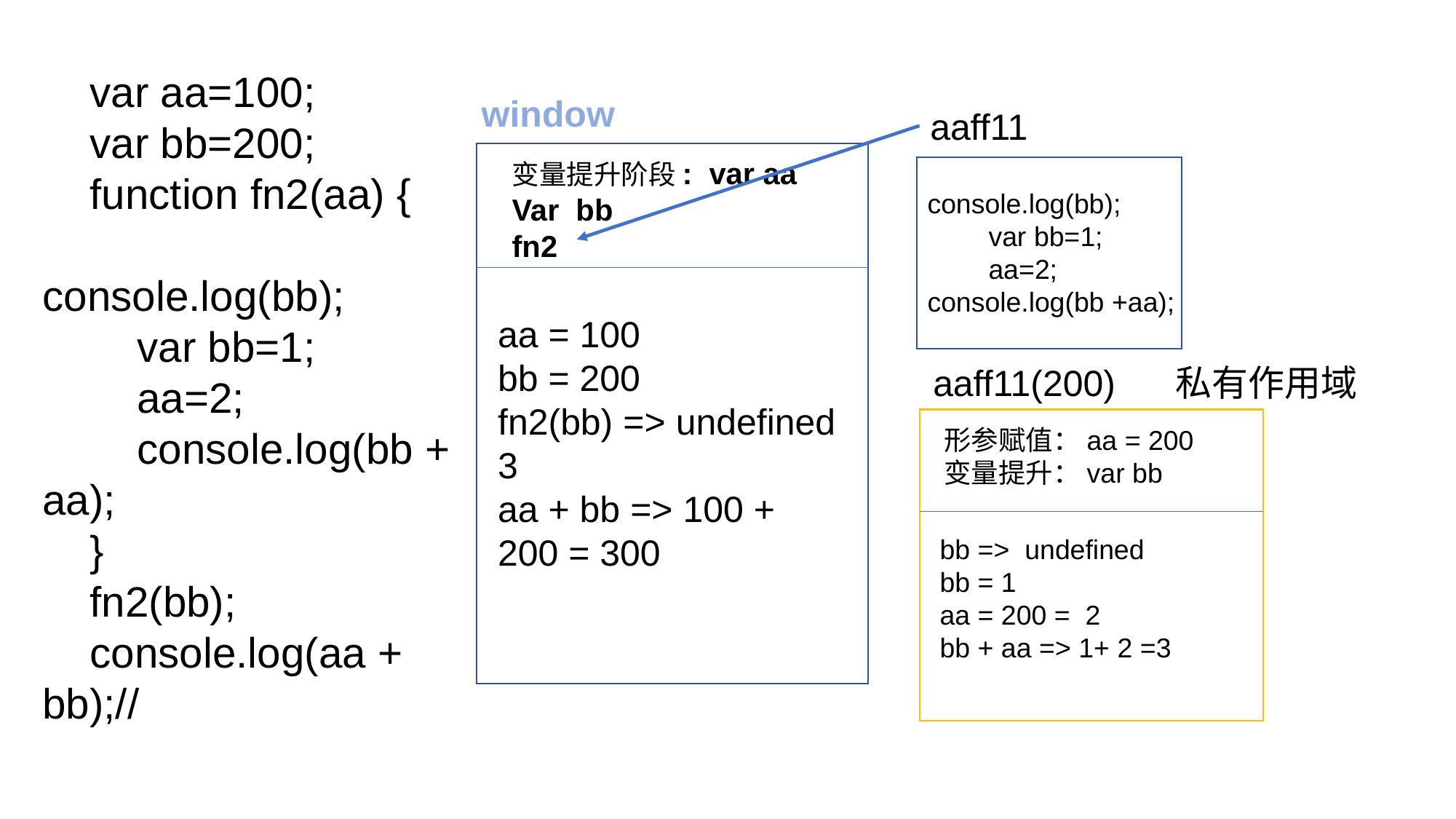

var aa=100;
    var bb=200;
    function fn2(aa) {
	console.log(bb);
        var bb=1;
        aa=2;
        console.log(bb + aa);
    }
    fn2(bb);
    console.log(aa + bb);//
window
aaff11

变量提升阶段:  var aa
Var  bb
fn2

console.log(bb);
        var bb=1;
        aa=2;
console.log(bb +aa);
aa = 100
bb = 200
fn2(bb) => undefined 3
aa + bb => 100 + 200 = 300

aaff11(200)     私有作用域

形参赋值：aa = 200
变量提升：var bb
bb =>  undefined
bb = 1
aa = 200 =  2
bb + aa => 1+ 2 =3